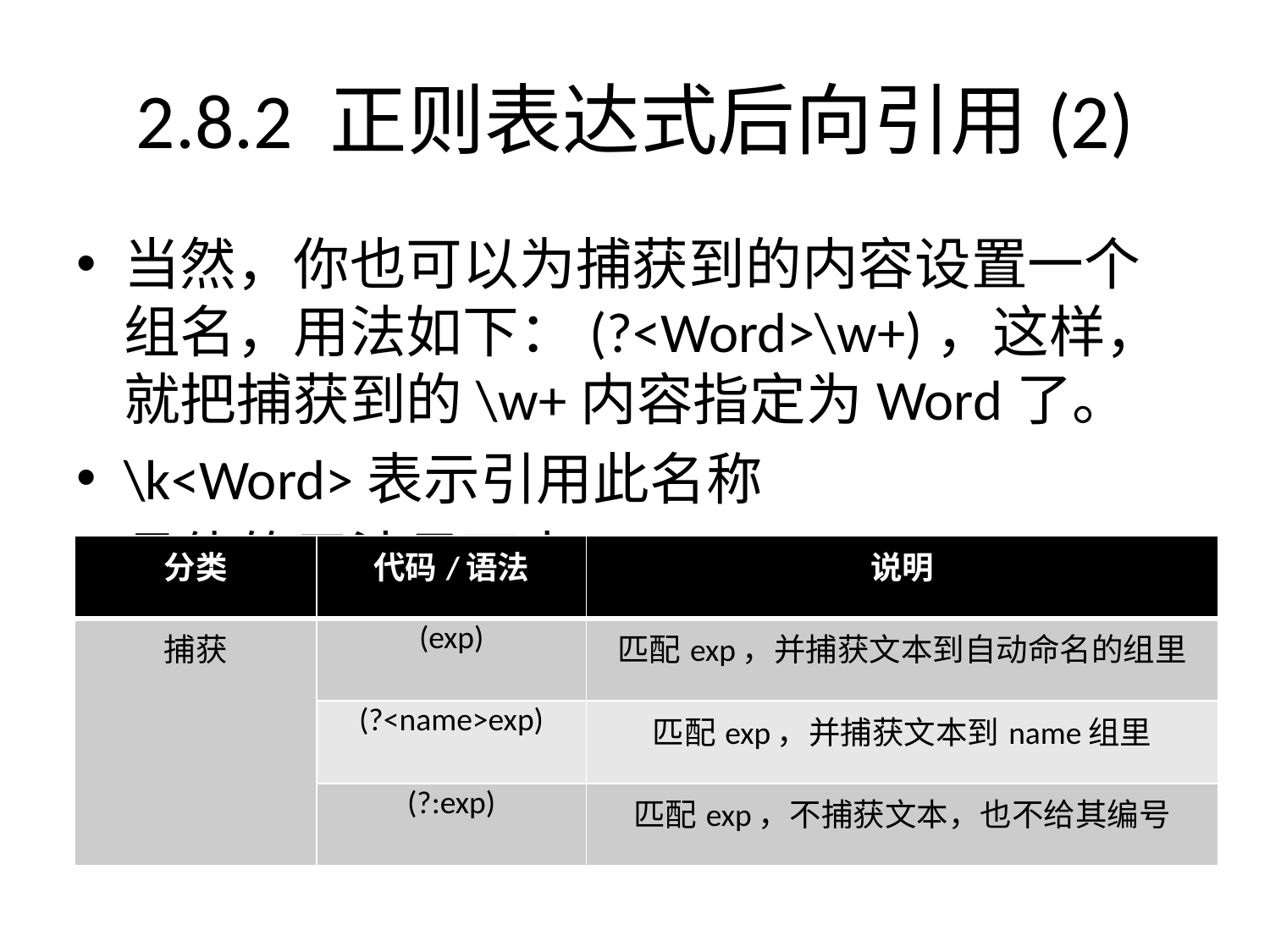

# 2.8.2 正则表达式后向引用(2)
当然，你也可以为捕获到的内容设置一个组名，用法如下：(?<Word>\w+)，这样，就把捕获到的\w+内容指定为Word了。
\k<Word>表示引用此名称
具体的用法见下表：
| 分类 | 代码/语法 | 说明 |
| --- | --- | --- |
| 捕获 | (exp) | 匹配exp，并捕获文本到自动命名的组里 |
|  | (?<name>exp) | 匹配exp，并捕获文本到name组里 |
|  | (?:exp) | 匹配exp，不捕获文本，也不给其编号 |